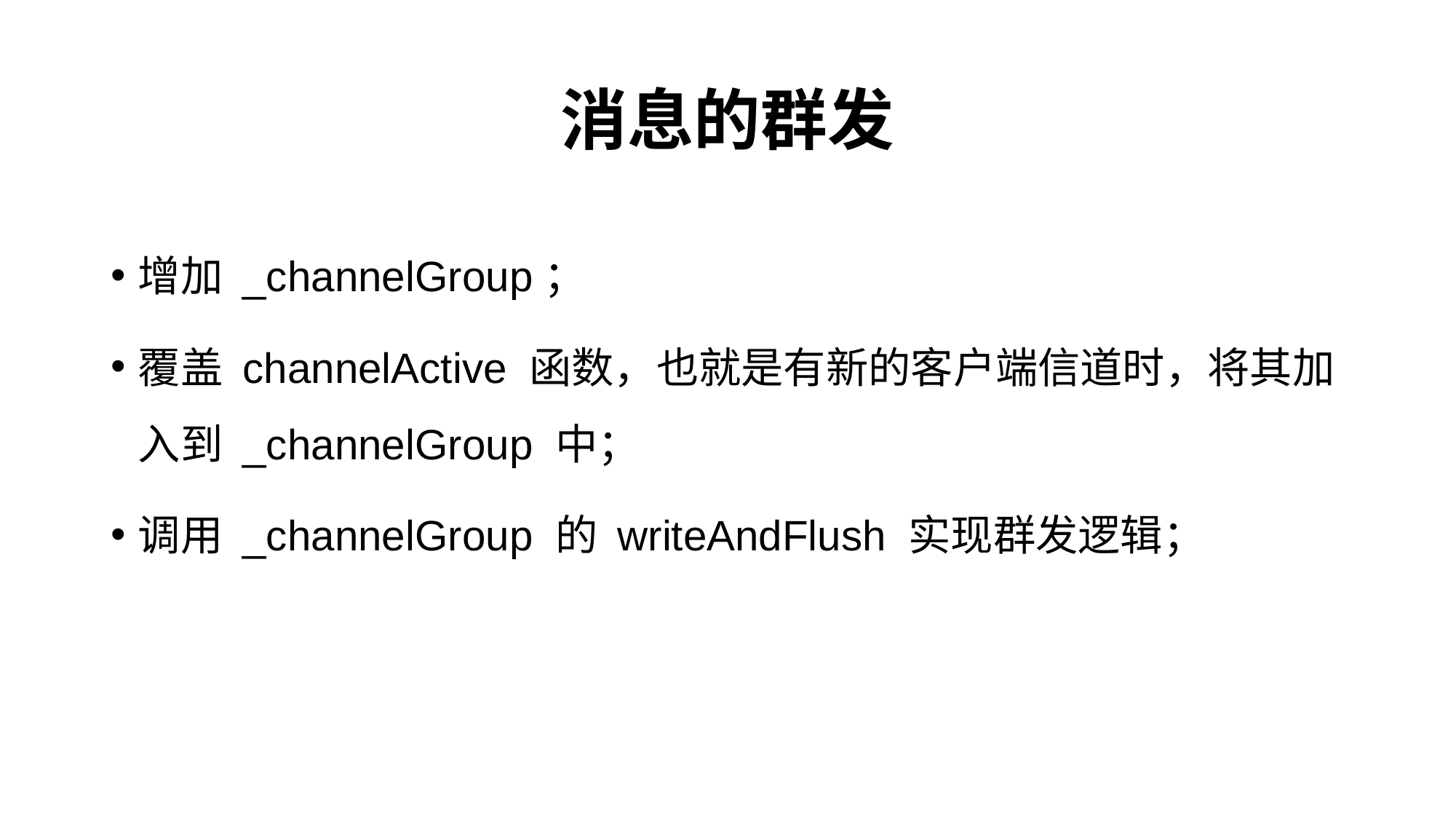

# 消息的群发
增加 _channelGroup；
覆盖 channelActive 函数，也就是有新的客户端信道时，将其加入到 _channelGroup 中；
调用 _channelGroup 的 writeAndFlush 实现群发逻辑；